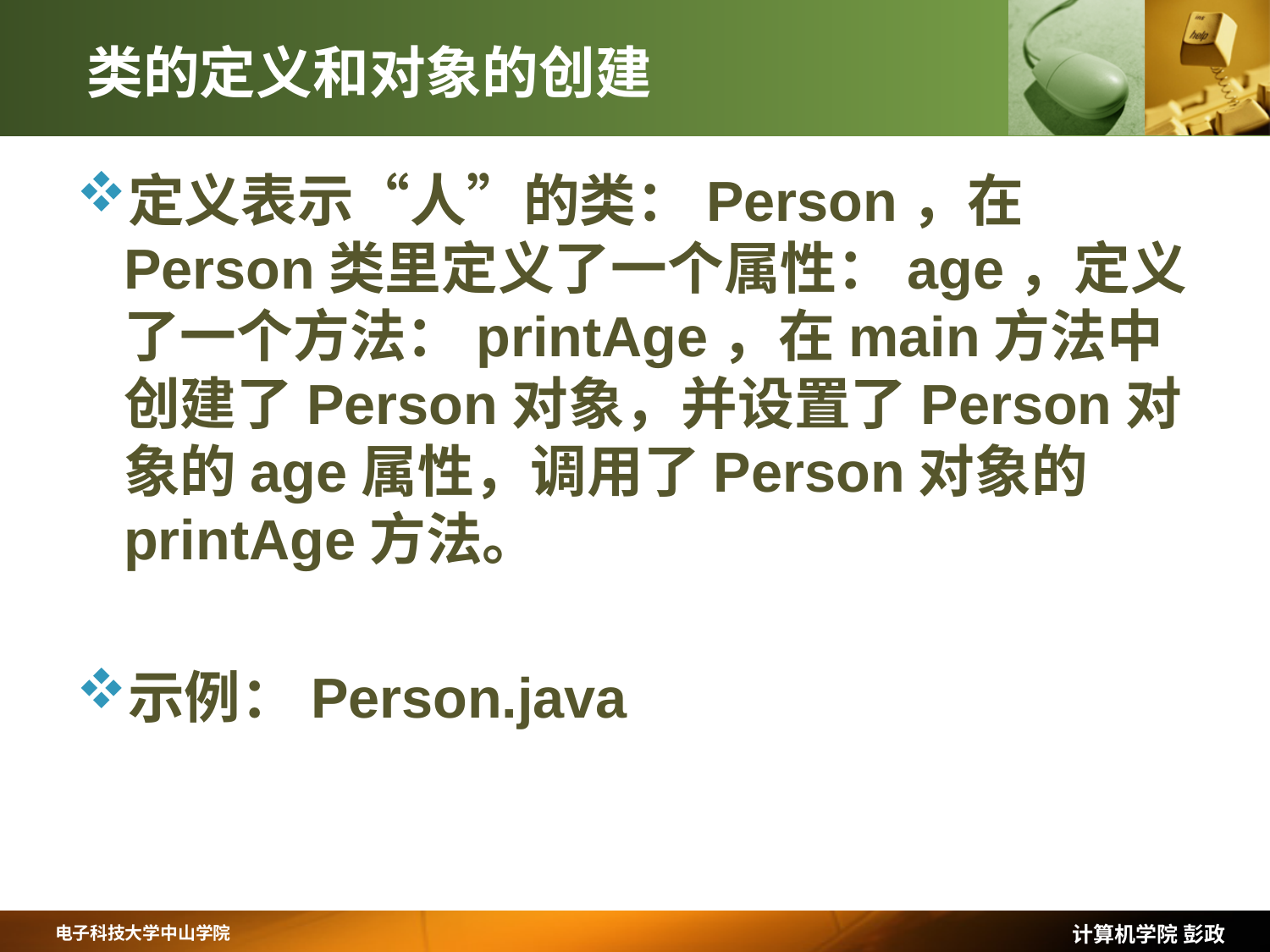

# 类的定义和对象的创建
定义表示“人”的类：Person，在Person类里定义了一个属性：age，定义了一个方法：printAge，在main方法中创建了Person对象，并设置了Person对象的age属性，调用了Person对象的printAge方法。

示例：Person.java
计算机学院 彭政
电子科技大学中山学院